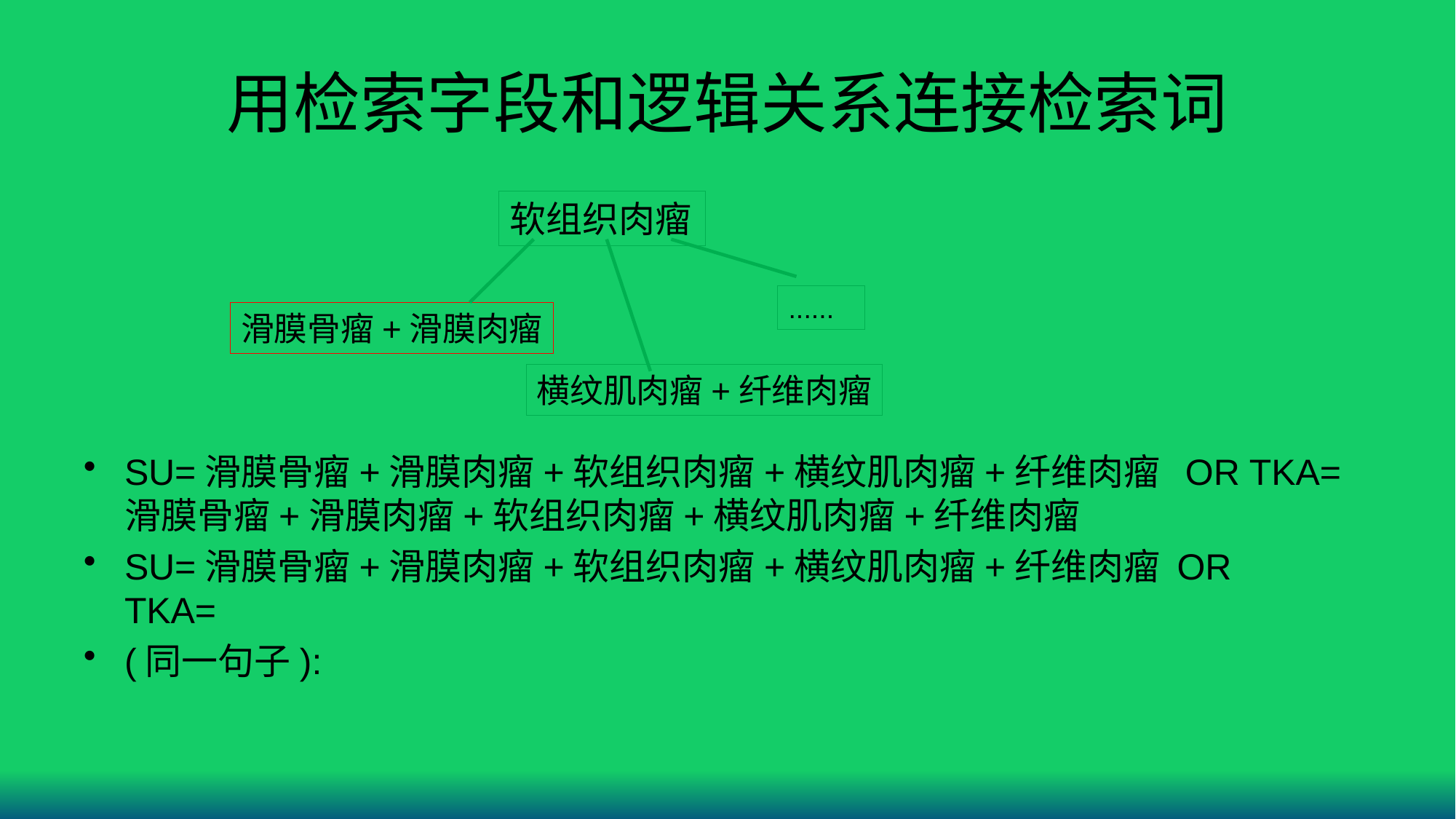

# 用检索字段和逻辑关系连接检索词

SU=滑膜骨瘤+滑膜肉瘤+软组织肉瘤+横纹肌肉瘤+纤维肉瘤  OR TKA=滑膜骨瘤+滑膜肉瘤+软组织肉瘤+横纹肌肉瘤+纤维肉瘤
SU=滑膜骨瘤+滑膜肉瘤+软组织肉瘤+横纹肌肉瘤+纤维肉瘤 OR TKA='滑膜'*'骨瘤'+('滑膜'+'软组织'+'横纹肌'+'纤维')*'肉瘤'
(同一句子):'滑膜'*'骨瘤'+('滑膜'+'软组织'+'横纹肌'+'纤维')*'肉瘤'

软组织肉瘤
......
滑膜骨瘤+滑膜肉瘤
横纹肌肉瘤+纤维肉瘤